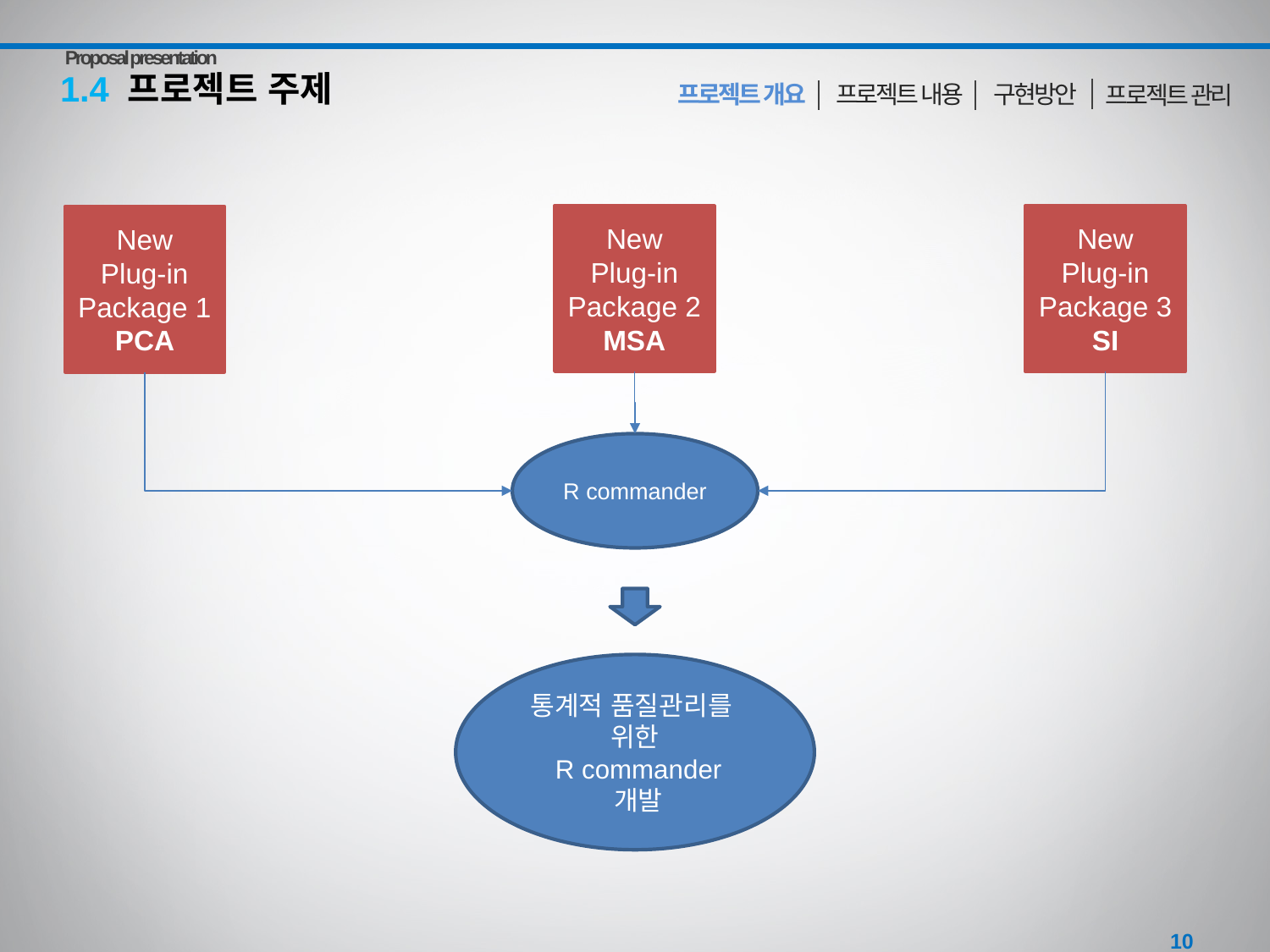

Proposal presentation

1.4 프로젝트 주제
구현방안
 프로젝트 내용
프로젝트 개요
프로젝트 관리
New
Plug-in
Package 2
MSA
New
Plug-in
Package 3
SI
New
Plug-in
Package 1
PCA

R commander

통계적 품질관리를
위한
 R commander
 개발
10